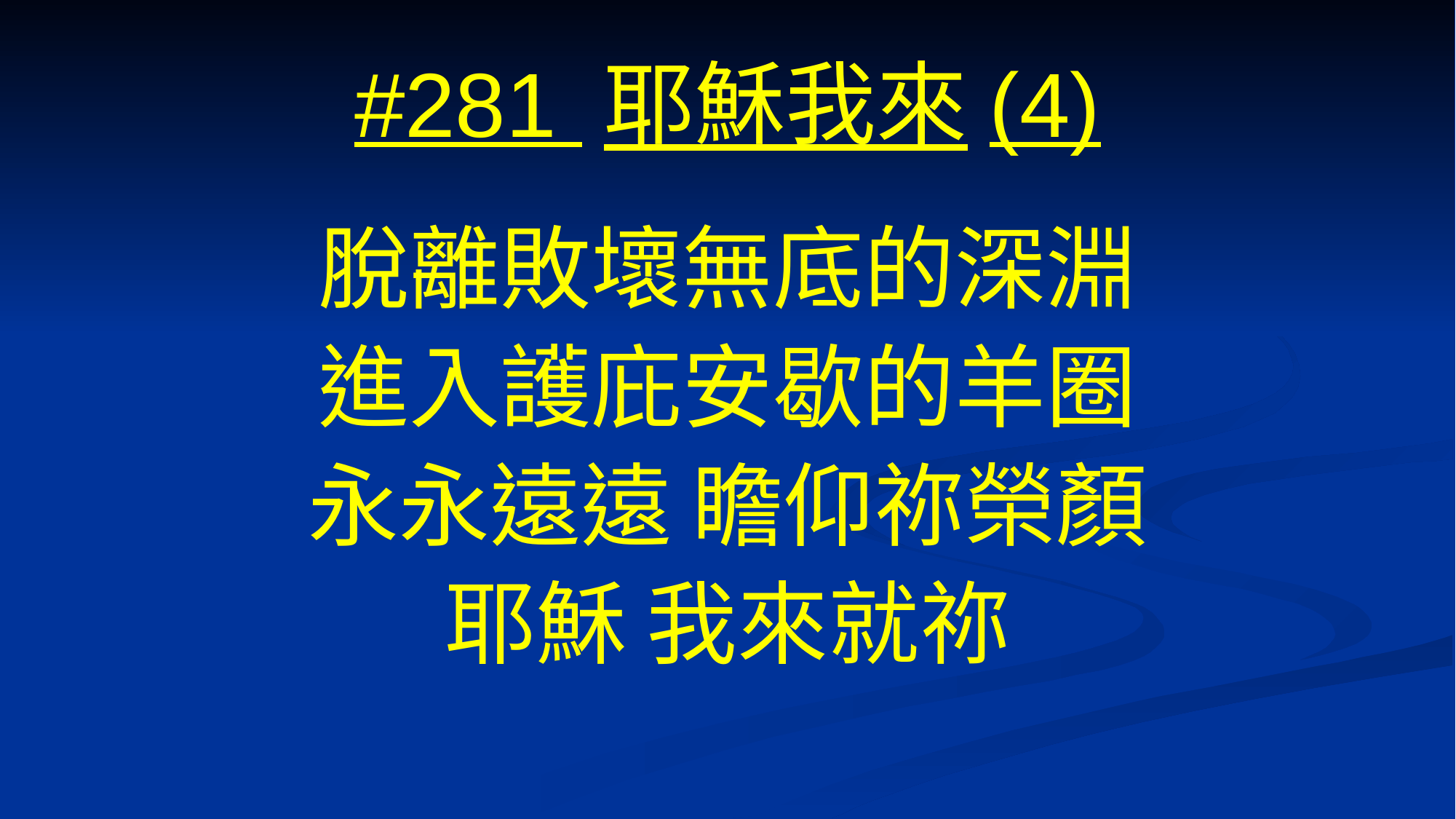

# #281 耶穌我來(4)
脫離敗壞無底的深淵
進入護庇安歇的羊圈
永永遠遠 瞻仰祢榮顏
耶穌 我來就祢